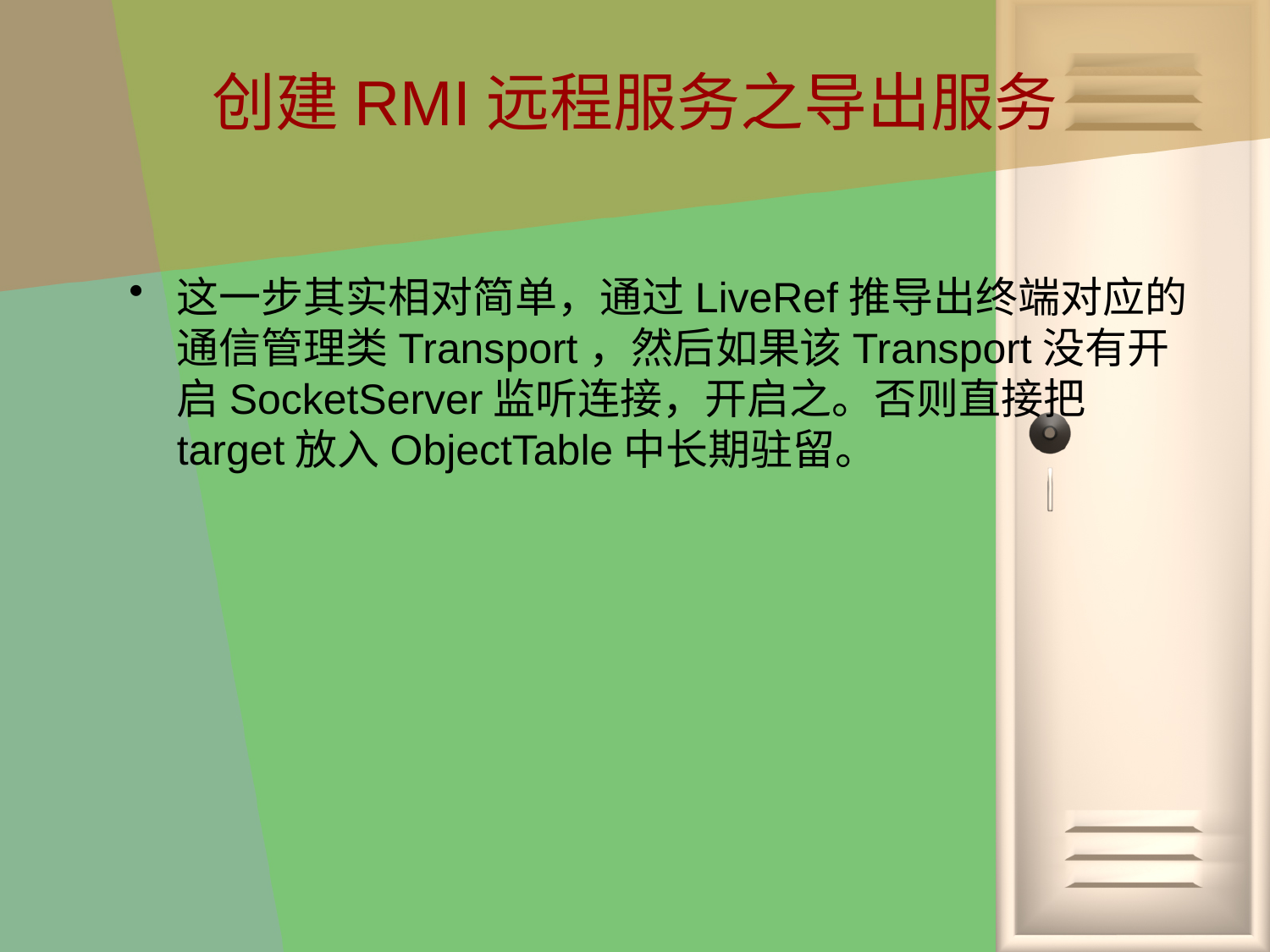

# 创建RMI远程服务之导出服务
这一步其实相对简单，通过LiveRef推导出终端对应的通信管理类Transport，然后如果该Transport没有开启SocketServer监听连接，开启之。否则直接把target放入ObjectTable中长期驻留。